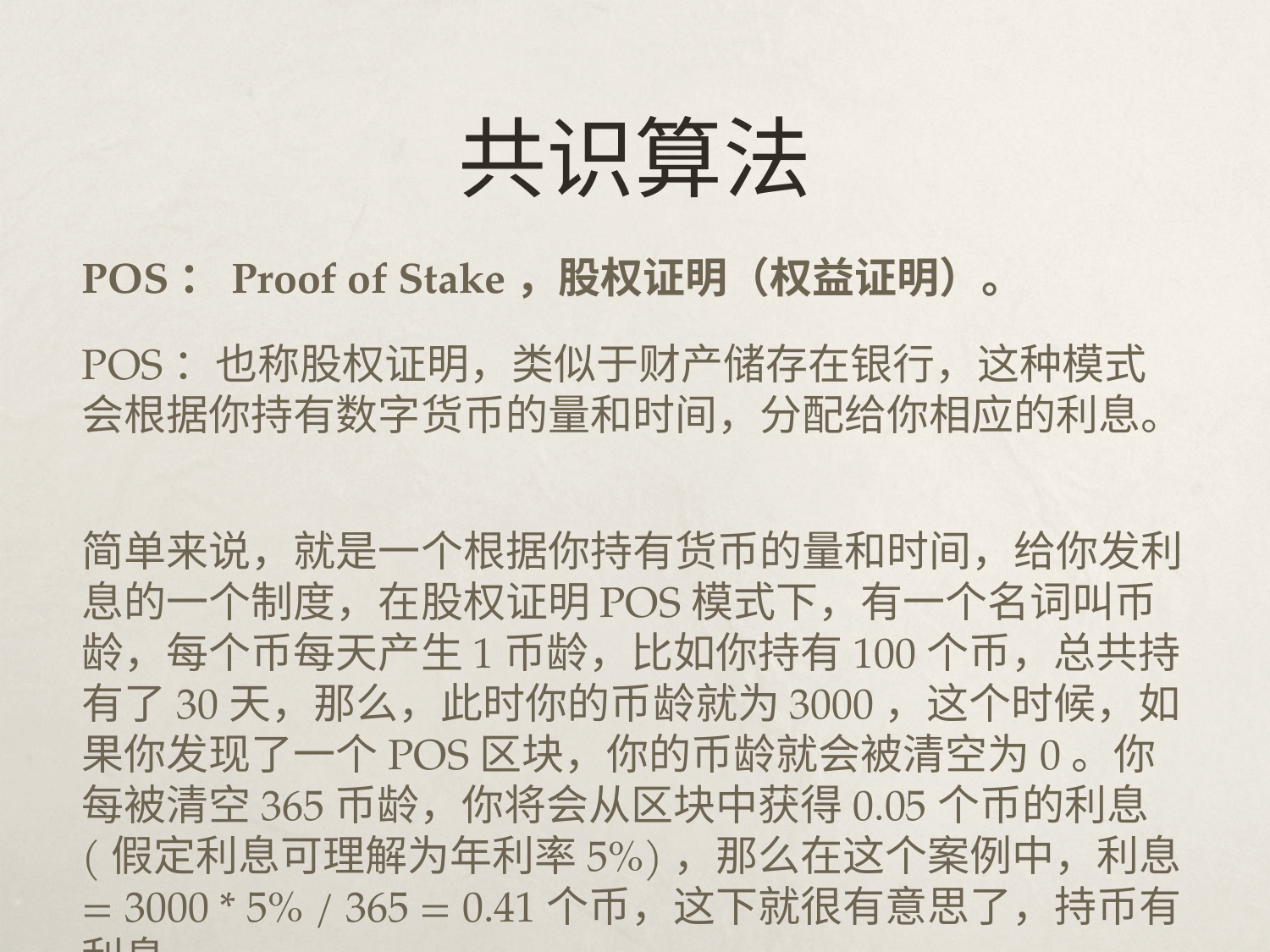

# 共识算法
POS：Proof of Stake，股权证明（权益证明）。
POS：也称股权证明，类似于财产储存在银行，这种模式会根据你持有数字货币的量和时间，分配给你相应的利息。
简单来说，就是一个根据你持有货币的量和时间，给你发利息的一个制度，在股权证明POS模式下，有一个名词叫币龄，每个币每天产生1币龄，比如你持有100个币，总共持有了30天，那么，此时你的币龄就为3000，这个时候，如果你发现了一个POS区块，你的币龄就会被清空为0。你每被清空365币龄，你将会从区块中获得0.05个币的利息(假定利息可理解为年利率5%)，那么在这个案例中，利息 = 3000 * 5% / 365 = 0.41个币，这下就很有意思了，持币有利息。